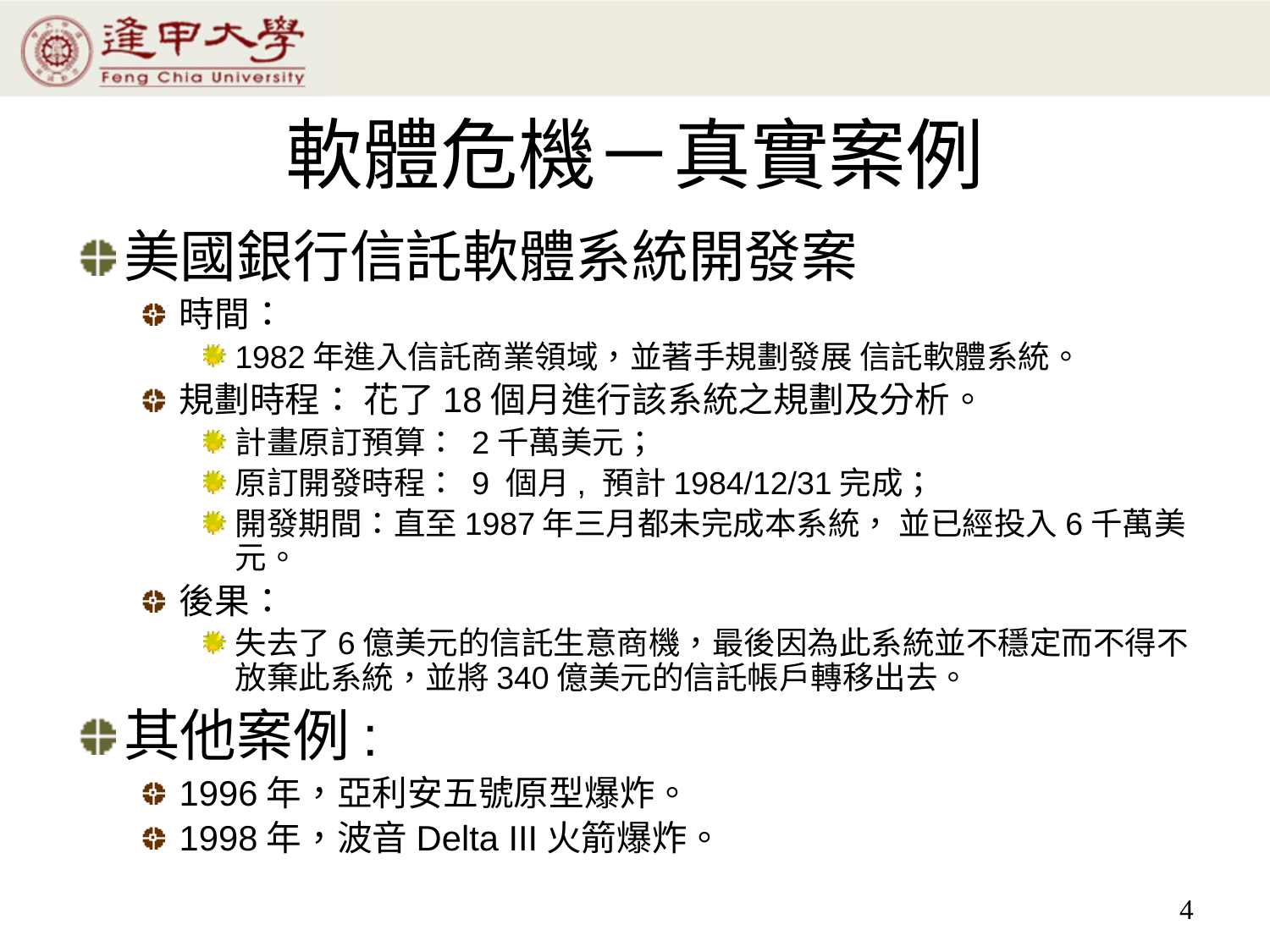

# 軟體危機－真實案例
美國銀行信託軟體系統開發案
時間：
1982年進入信託商業領域，並著手規劃發展 信託軟體系統。
規劃時程： 花了18個月進行該系統之規劃及分析。
計畫原訂預算： 2千萬美元；
原訂開發時程： 9 個月, 預計1984/12/31完成；
開發期間：直至1987年三月都未完成本系統， 並已經投入6千萬美元。
後果：
失去了6億美元的信託生意商機，最後因為此系統並不穩定而不得不放棄此系統，並將340億美元的信託帳戶轉移出去。
其他案例:
1996年，亞利安五號原型爆炸。
1998年，波音Delta III火箭爆炸。
4